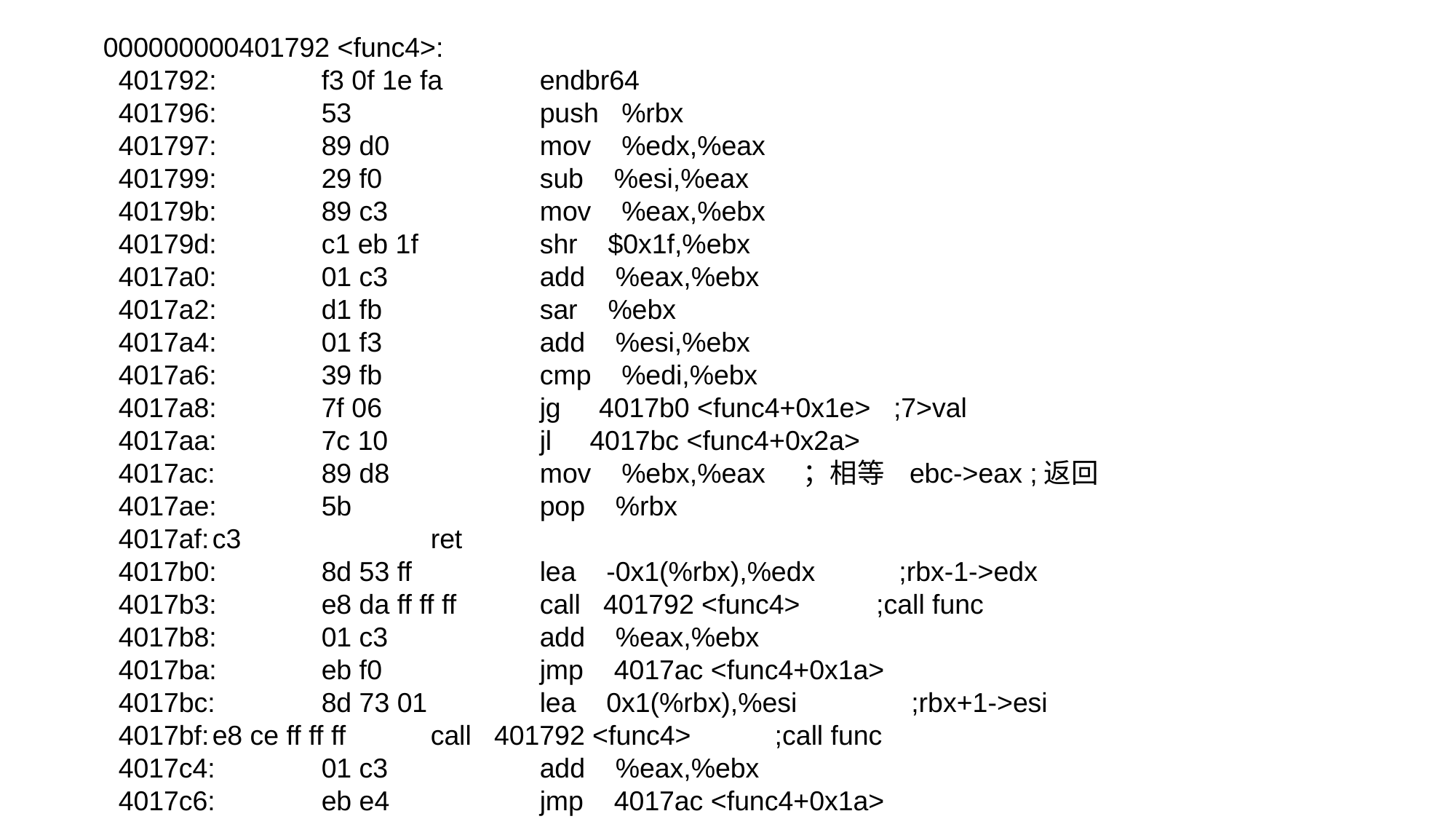

000000000401792 <func4>:
  401792:	f3 0f 1e fa          	endbr64
  401796:	53                   	push   %rbx
  401797:	89 d0                	mov    %edx,%eax
  401799:	29 f0                	sub    %esi,%eax
  40179b:	89 c3                	mov    %eax,%ebx
  40179d:	c1 eb 1f             	shr    $0x1f,%ebx
  4017a0:	01 c3                	add    %eax,%ebx
  4017a2:	d1 fb                	sar    %ebx
  4017a4:	01 f3                	add    %esi,%ebx
  4017a6:	39 fb                	cmp    %edi,%ebx
  4017a8:	7f 06                	jg     4017b0 <func4+0x1e>   ;7>val
  4017aa:	7c 10                	jl     4017bc <func4+0x2a>
  4017ac:	89 d8                	mov    %ebx,%eax    ；相等   ebc->eax ;返回
  4017ae:	5b                   	pop    %rbx
  4017af:	c3                   	ret
  4017b0:	8d 53 ff             	lea    -0x1(%rbx),%edx           ;rbx-1->edx
  4017b3:	e8 da ff ff ff       	call   401792 <func4>          ;call func
  4017b8:	01 c3                	add    %eax,%ebx
  4017ba:	eb f0                	jmp    4017ac <func4+0x1a>
  4017bc:	8d 73 01             	lea    0x1(%rbx),%esi               ;rbx+1->esi
  4017bf:	e8 ce ff ff ff       	call   401792 <func4>           ;call func
  4017c4:	01 c3                	add    %eax,%ebx
  4017c6:	eb e4                	jmp    4017ac <func4+0x1a>